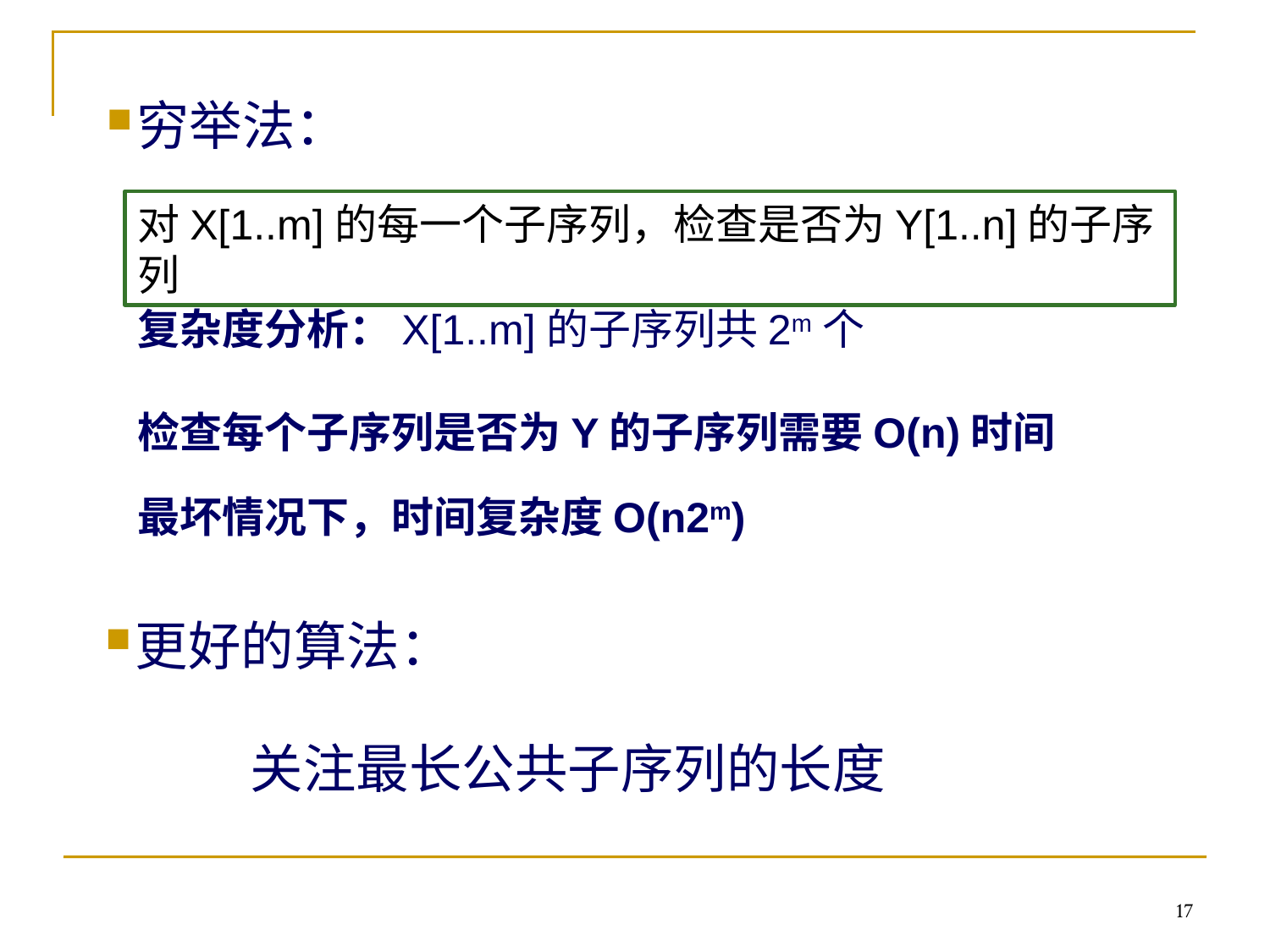

穷举法：
对X[1..m]的每一个子序列，检查是否为Y[1..n]的子序列
复杂度分析：X[1..m]的子序列共2m个

检查每个子序列是否为Y的子序列需要O(n)时间
最坏情况下，时间复杂度O(n2m)
更好的算法：
 关注最长公共子序列的长度
17